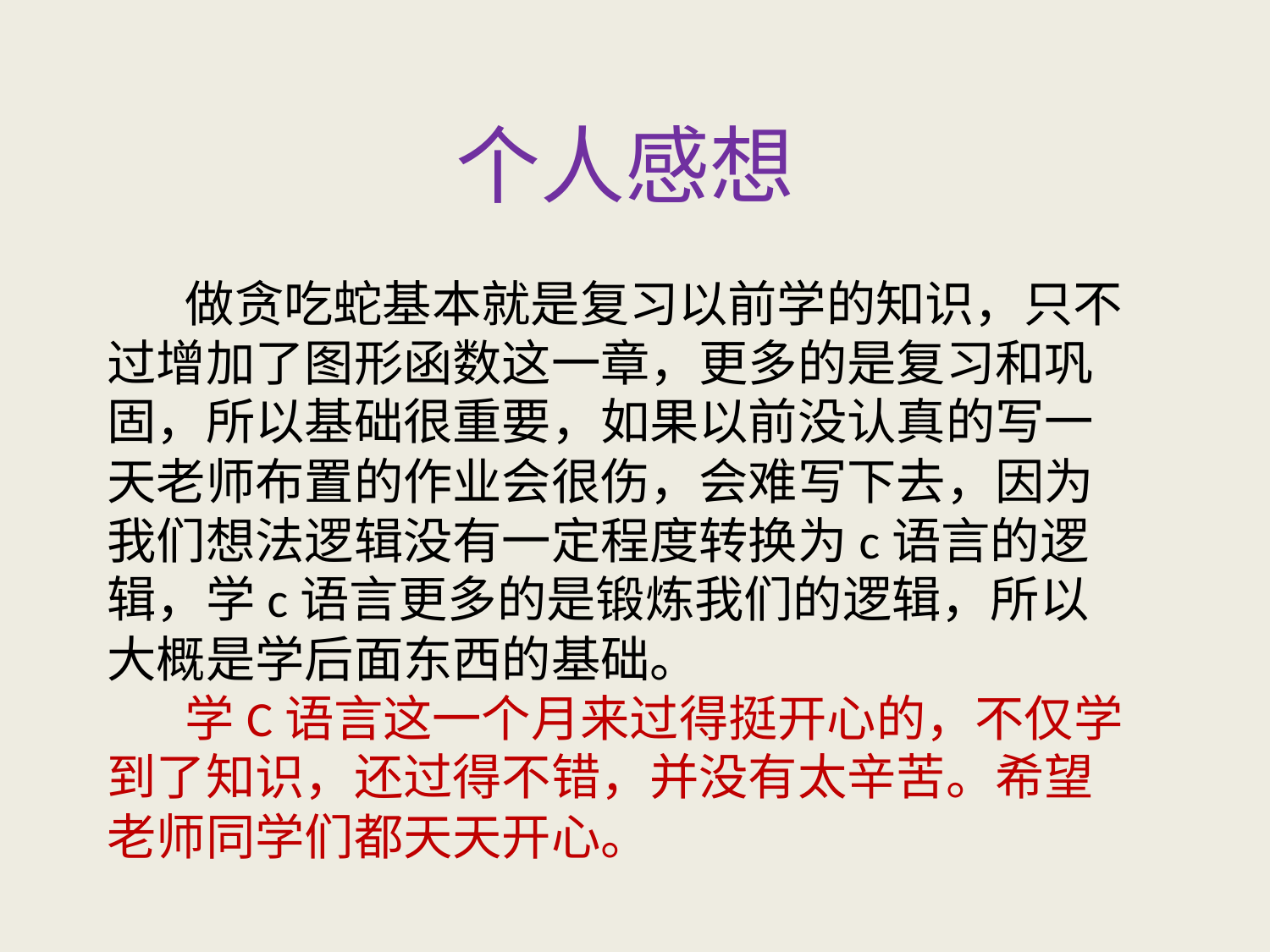

个人感想
      做贪吃蛇基本就是复习以前学的知识，只不过增加了图形函数这一章，更多的是复习和巩固，所以基础很重要，如果以前没认真的写一天老师布置的作业会很伤，会难写下去，因为我们想法逻辑没有一定程度转换为c语言的逻辑，学c语言更多的是锻炼我们的逻辑，所以大概是学后面东西的基础。
      学C语言这一个月来过得挺开心的，不仅学到了知识，还过得不错，并没有太辛苦。希望老师同学们都天天开心。